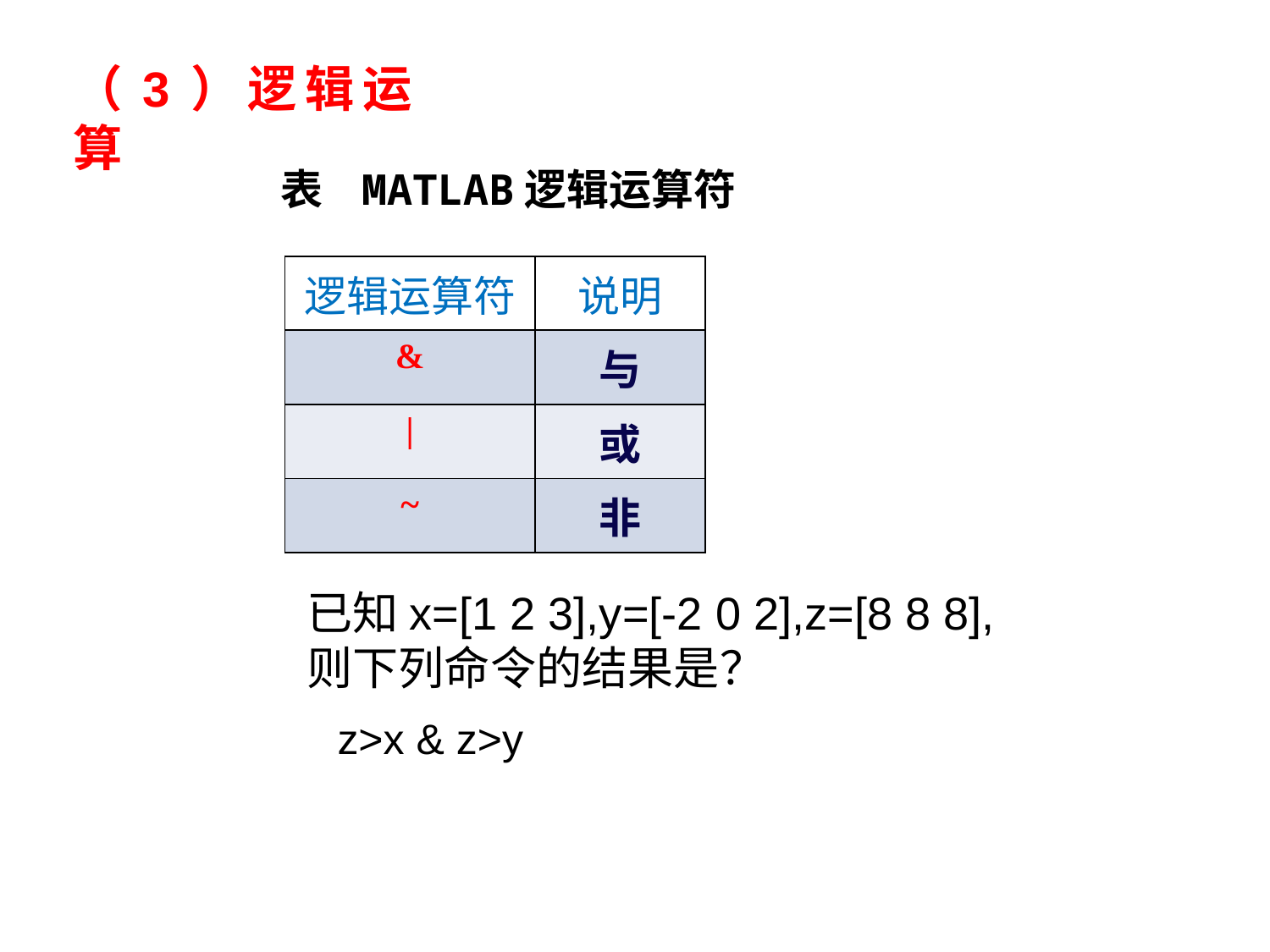

（3）逻辑运算
表   MATLAB逻辑运算符
| 逻辑运算符 | 说明 |
| --- | --- |
| & | 与 |
| | | 或 |
| ~ | 非 |
已知x=[1 2 3],y=[-2 0 2],z=[8 8 8],
则下列命令的结果是？
z>x & z>y